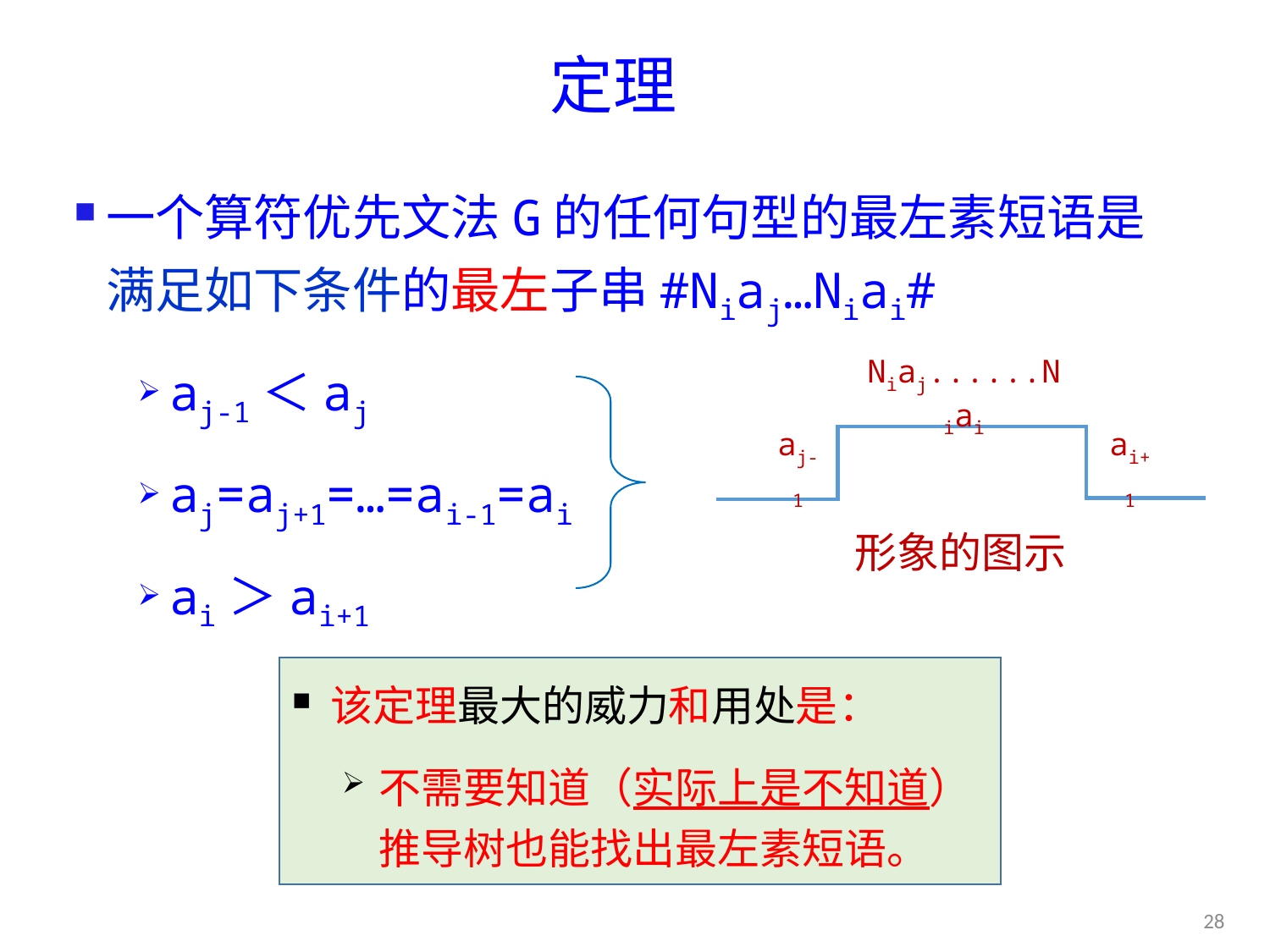

# 定理
一个算符优先文法G的任何句型的最左素短语是满足如下条件的最左子串#Niaj…Niai#
aj-1＜aj
aj=aj+1=…=ai-1=ai
ai＞ai+1
Niaj......Niai

aj-1
ai+1

形象的图示
该定理最大的威力和用处是：
不需要知道（实际上是不知道）推导树也能找出最左素短语。
28